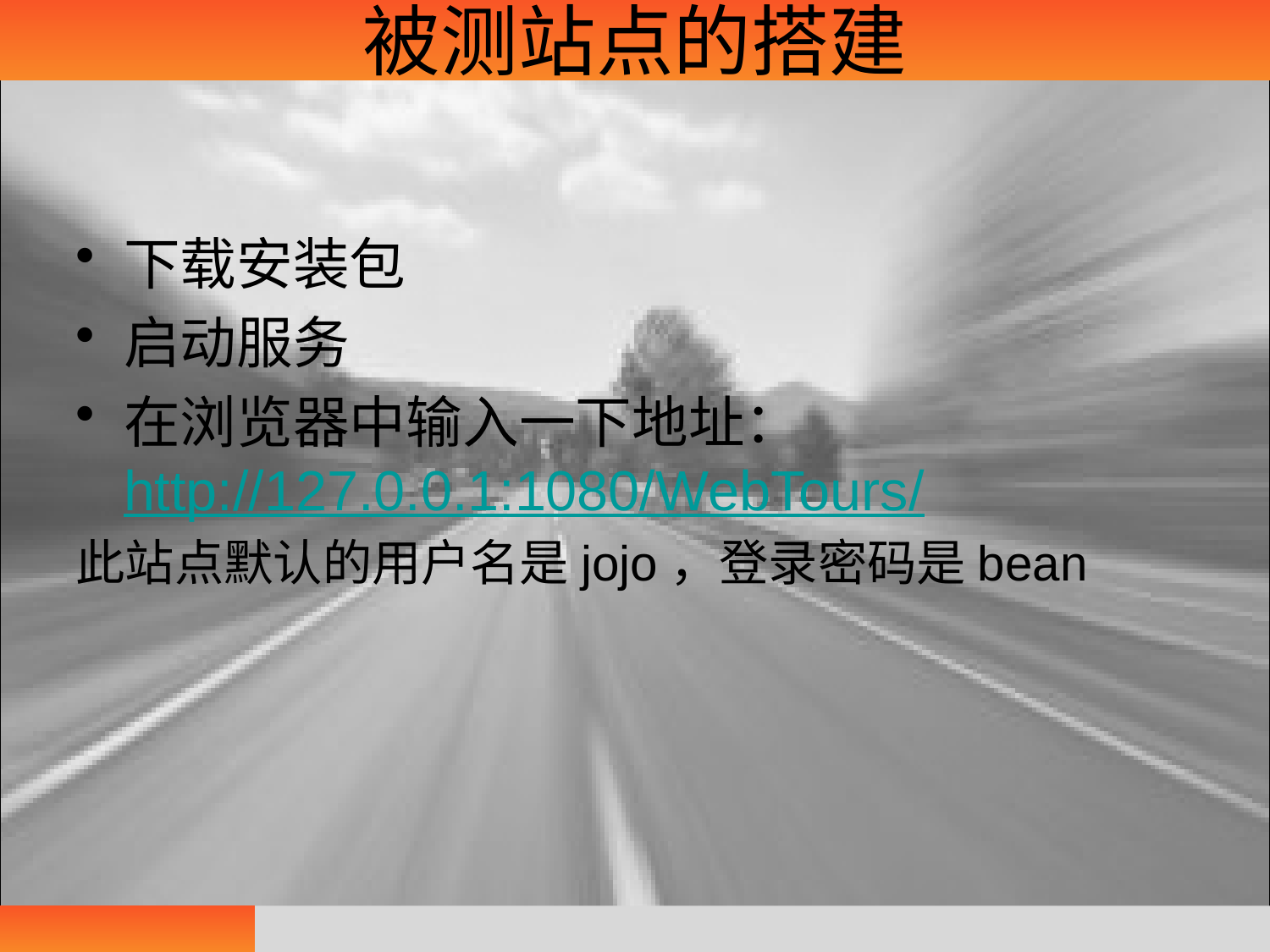

# 被测站点的搭建
下载安装包
启动服务
在浏览器中输入一下地址：http://127.0.0.1:1080/WebTours/
此站点默认的用户名是jojo，登录密码是bean